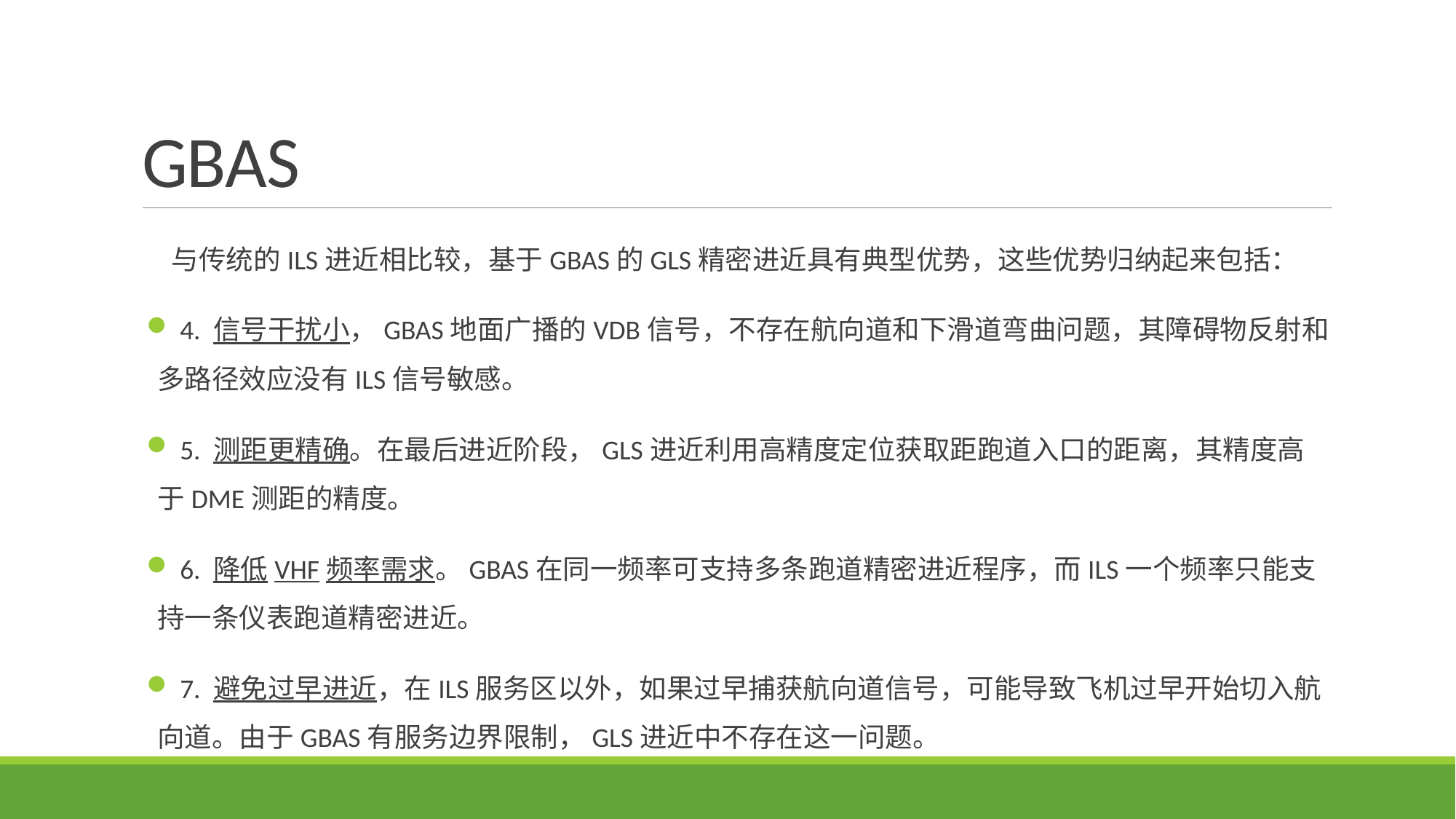

# GBAS
   与传统的ILS进近相比较，基于GBAS的GLS精密进近具有典型优势，这些优势归纳起来包括：
 4. 信号干扰小，GBAS地面广播的VDB信号，不存在航向道和下滑道弯曲问题，其障碍物反射和多路径效应没有ILS信号敏感。
 5. 测距更精确。在最后进近阶段，GLS进近利用高精度定位获取距跑道入口的距离，其精度高于DME测距的精度。
 6. 降低VHF频率需求。GBAS在同一频率可支持多条跑道精密进近程序，而ILS一个频率只能支持一条仪表跑道精密进近。
 7. 避免过早进近，在ILS服务区以外，如果过早捕获航向道信号，可能导致飞机过早开始切入航向道。由于GBAS有服务边界限制，GLS进近中不存在这一问题。